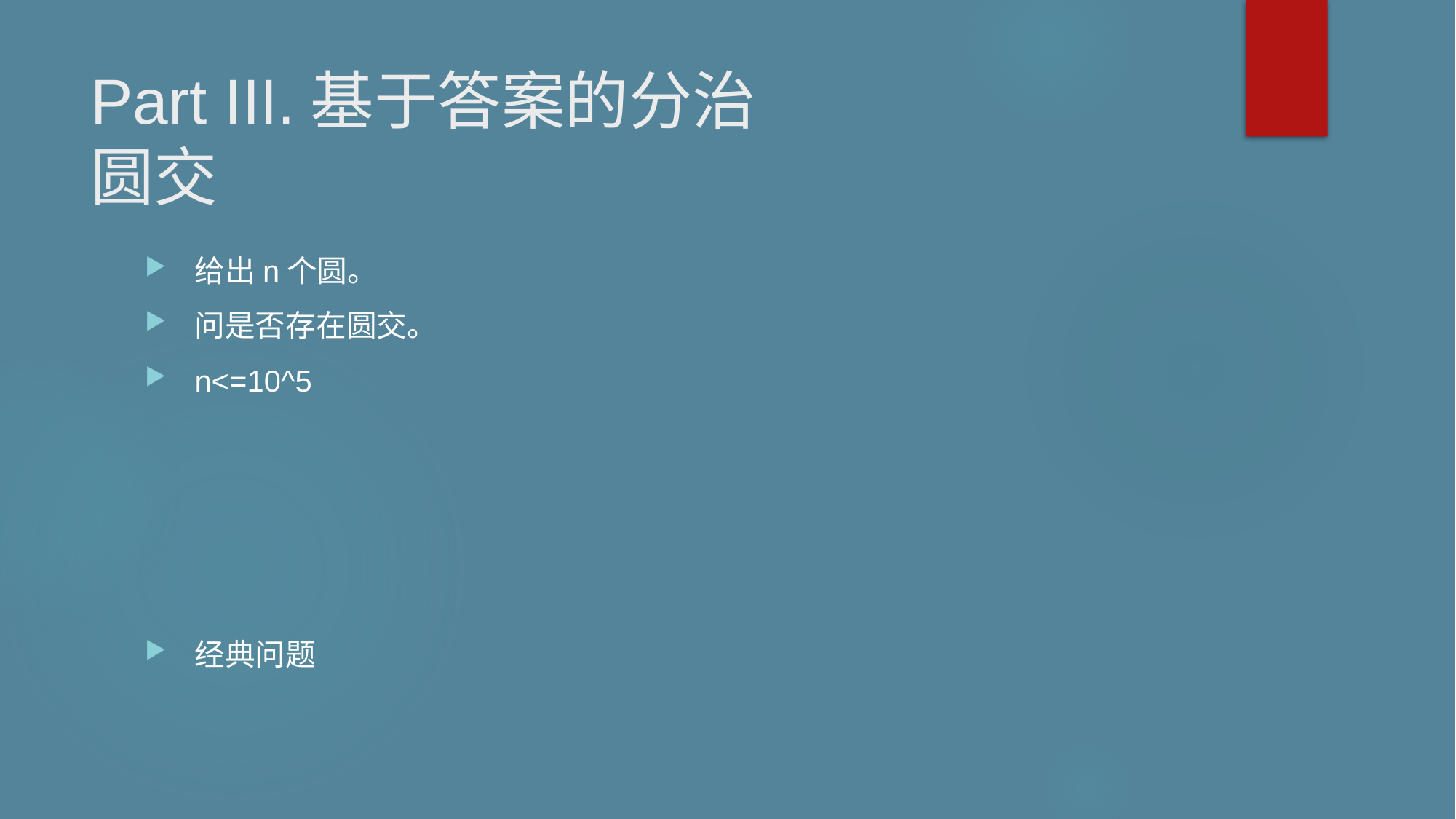

# Part III.基于答案的分治 圆交
给出n个圆。
问是否存在圆交。
n<=10^5

经典问题